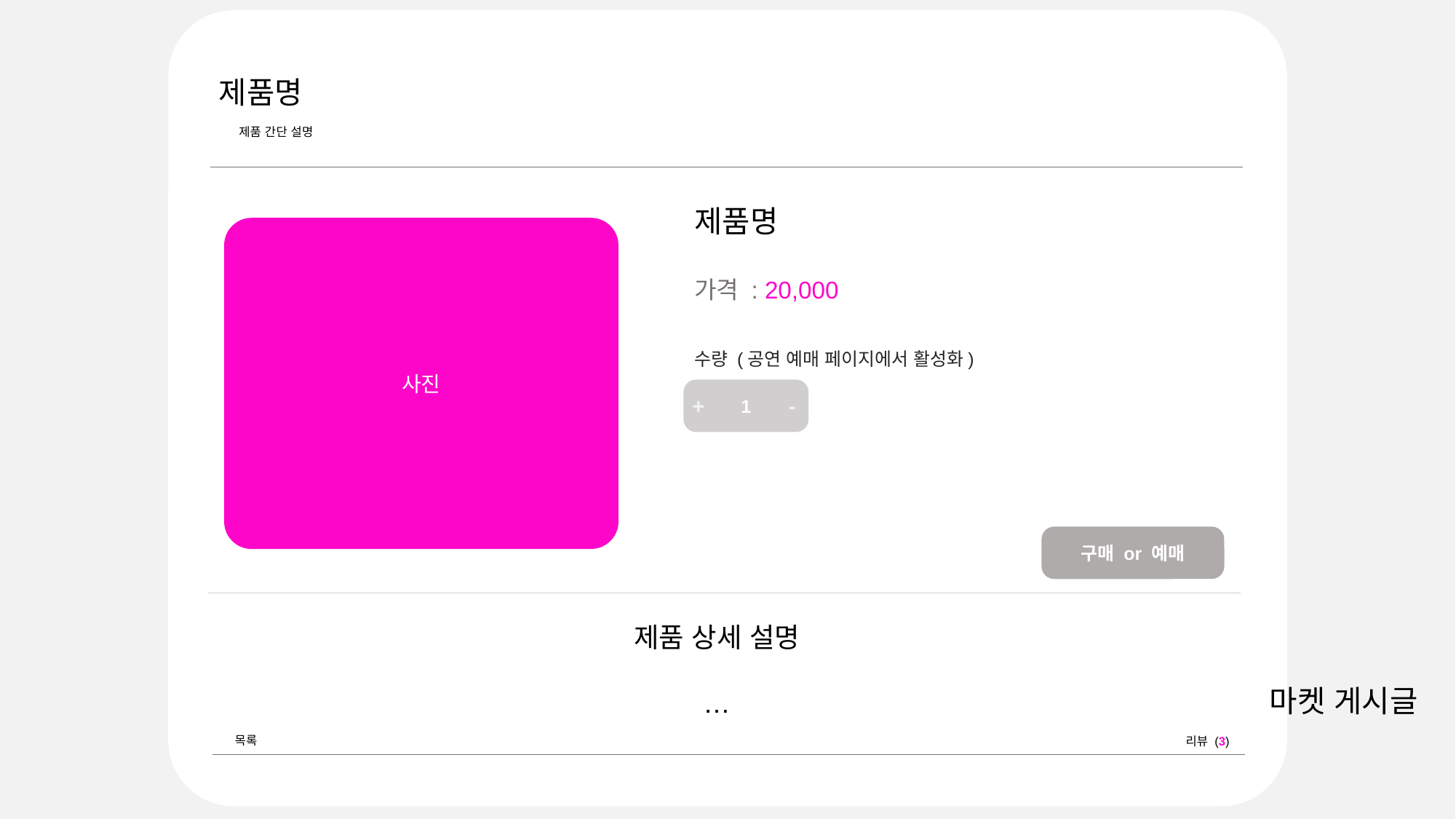

제품명

     제품 간단 설명
제품명

가격 : 20,000

수량 (공연 예매 페이지에서 활성화)

사진

1

+
-
구매 or 예매
제품 상세 설명

…
마켓 게시글
목록
리뷰 (3)